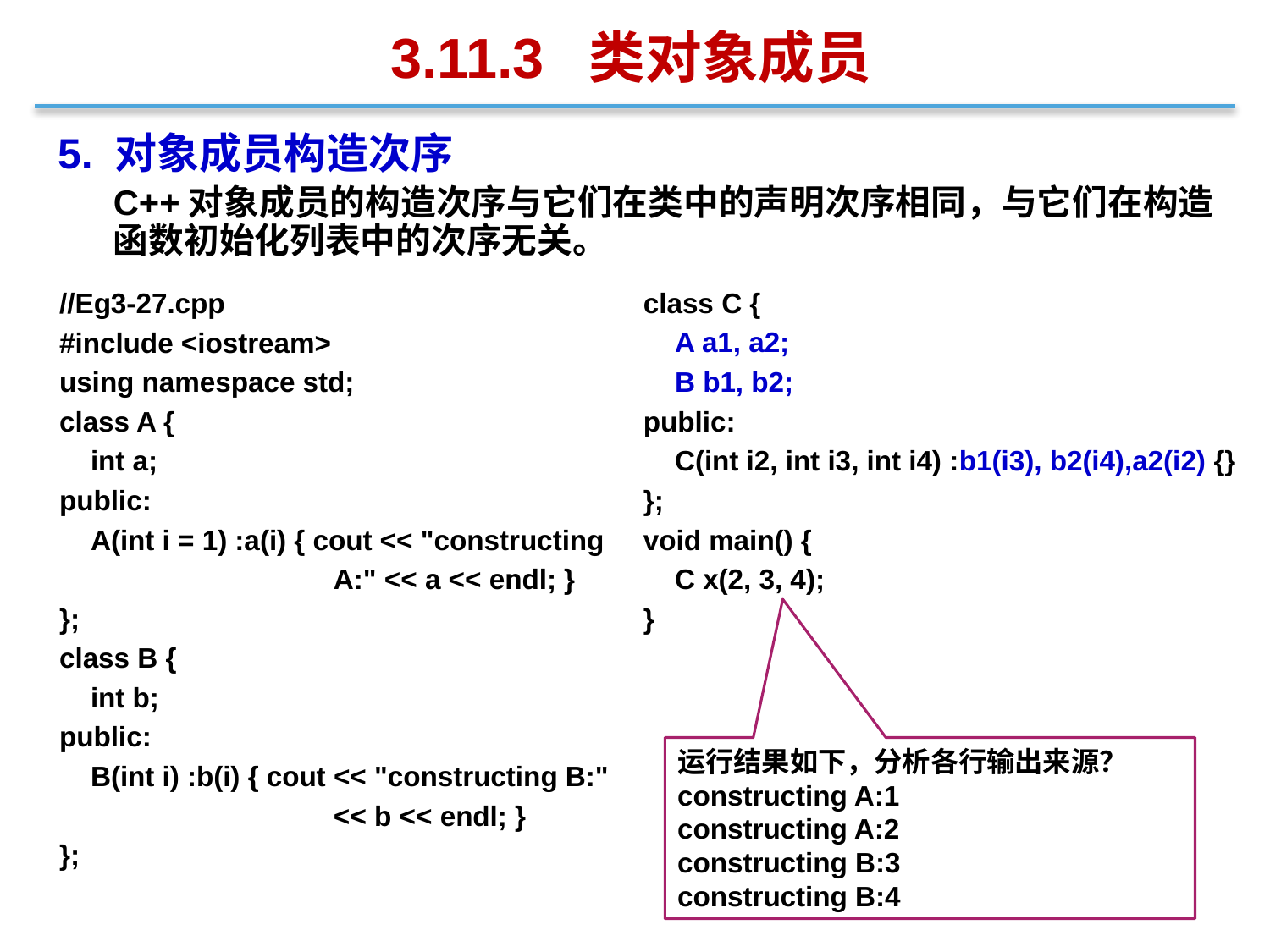

3.11.3  类对象成员
5. 对象成员构造次序
C++对象成员的构造次序与它们在类中的声明次序相同，与它们在构造函数初始化列表中的次序无关。

//Eg3-27.cpp
#include <iostream>
using namespace std;
class A {
    int a;
public:
    A(int i = 1) :a(i) { cout << "constructing
                                   A:" << a << endl; }
};
class B {
    int b;
public:
    B(int i) :b(i) { cout << "constructing B:"
                                   << b << endl; }
};
class C {
    A a1, a2;
    B b1, b2;
public:
    C(int i2, int i3, int i4) :b1(i3), b2(i4),a2(i2) {}
};
void main() {
    C x(2, 3, 4);
}
运行结果如下，分析各行输出来源？
constructing A:1
constructing A:2
constructing B:3
constructing B:4